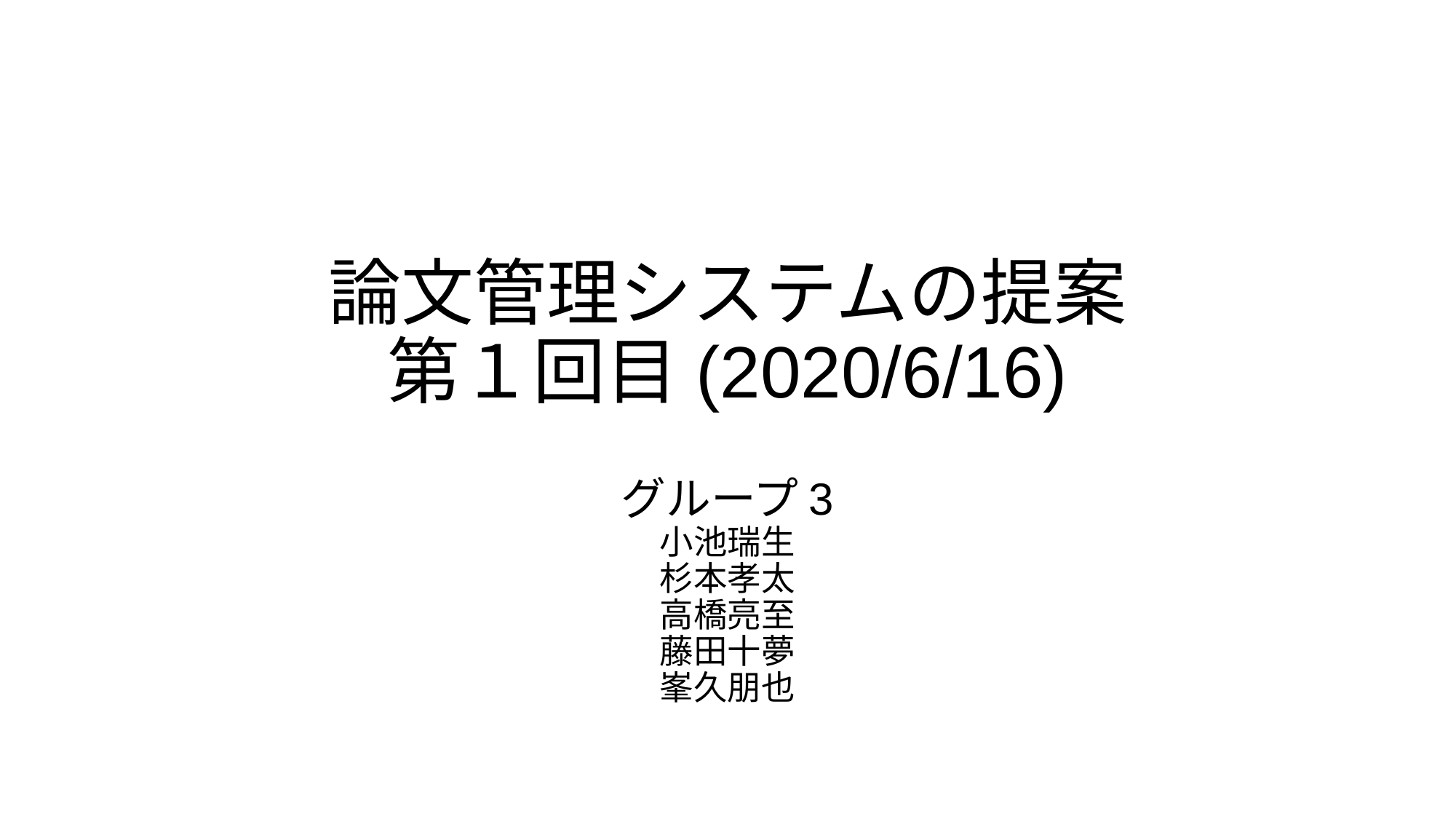

# 論文管理システムの提案 第１回目(2020/6/16)

グループ3
小池瑞生
杉本孝太
高橋亮至
藤田十夢
峯久朋也